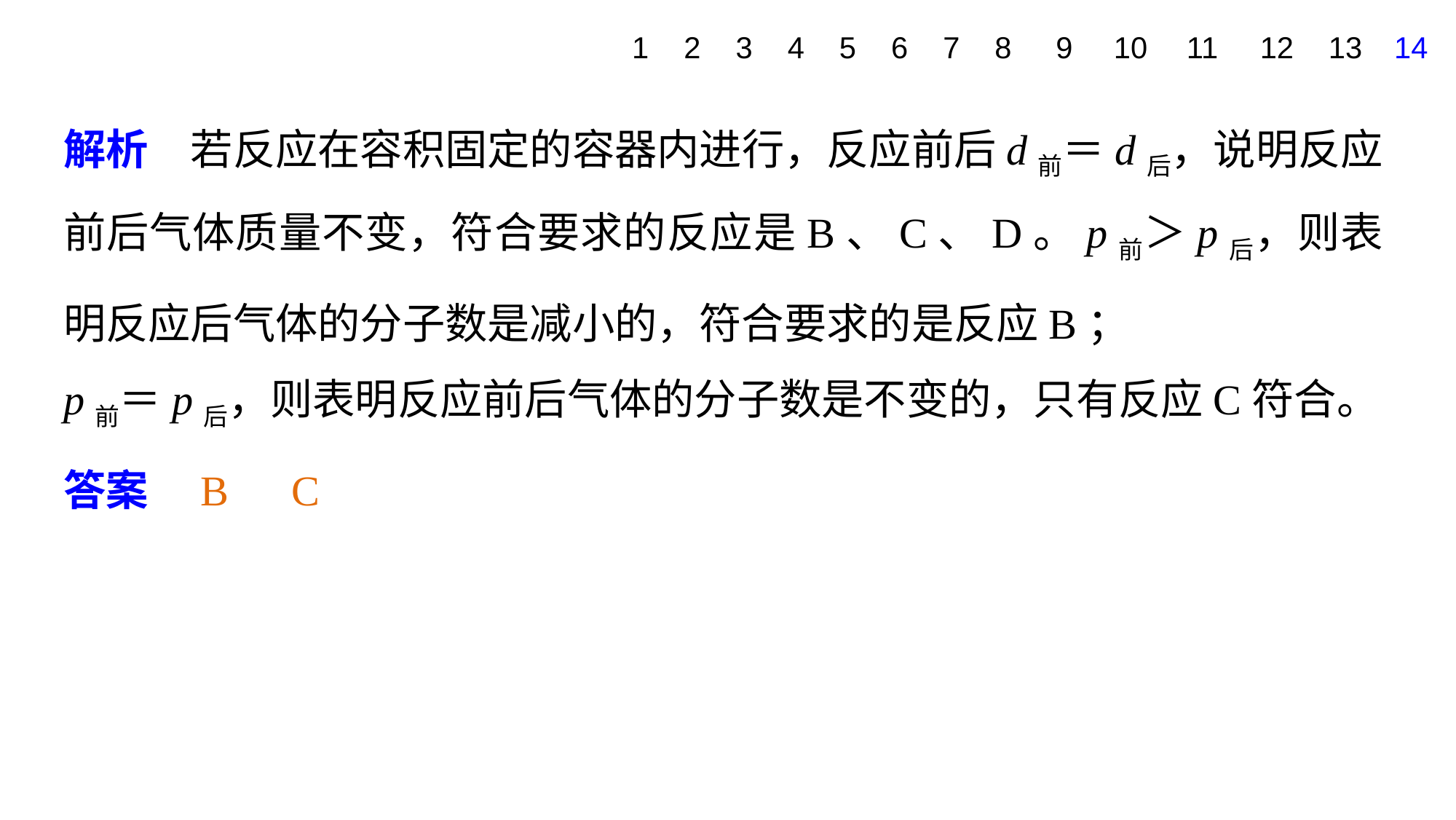

1
2
3
4
5
6
7
8
9
10
11
12
13
14
解析　若反应在容积固定的容器内进行，反应前后d前＝d后，说明反应前后气体质量不变，符合要求的反应是B、C、D。p前＞p后，则表明反应后气体的分子数是减小的，符合要求的是反应B；
p前＝p后，则表明反应前后气体的分子数是不变的，只有反应C符合。
答案　B　C